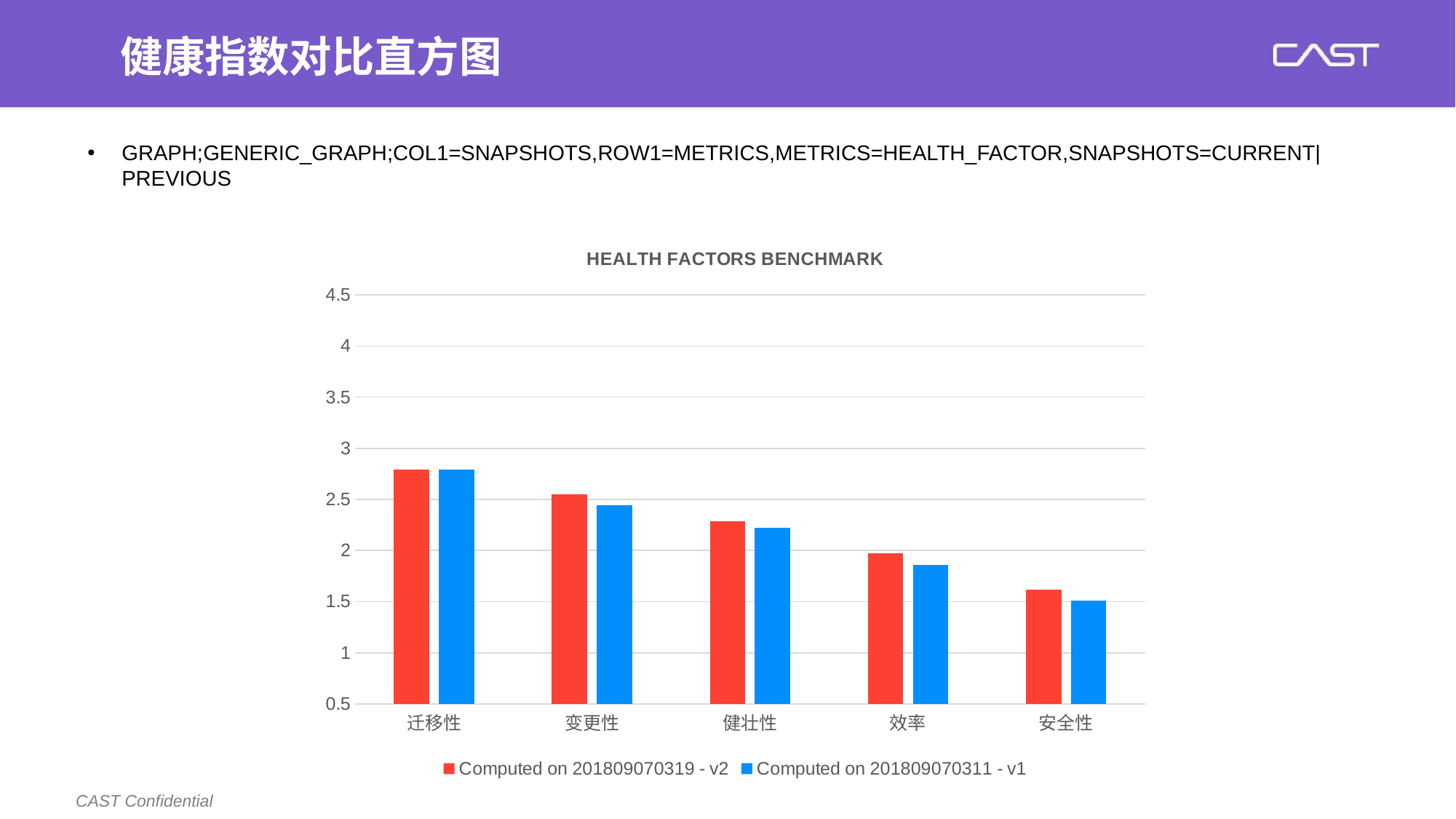

# 健康指数对比直方图
GRAPH;GENERIC_GRAPH;COL1=SNAPSHOTS,ROW1=METRICS,METRICS=HEALTH_FACTOR,SNAPSHOTS=CURRENT|PREVIOUS

### Chart: HEALTH FACTORS BENCHMARK

| Category | Computed on 201809070319 - v2 | Computed on 201809070311 - v1 |
|---|---|---|
| 迁移性 | 2.79 | 2.79 |
| 变更性 | 2.55 | 2.44 |
| 健壮性 | 2.29 | 2.22 |
| 效率 | 1.97 | 1.86 |
| 安全性 | 1.62 | 1.51 |